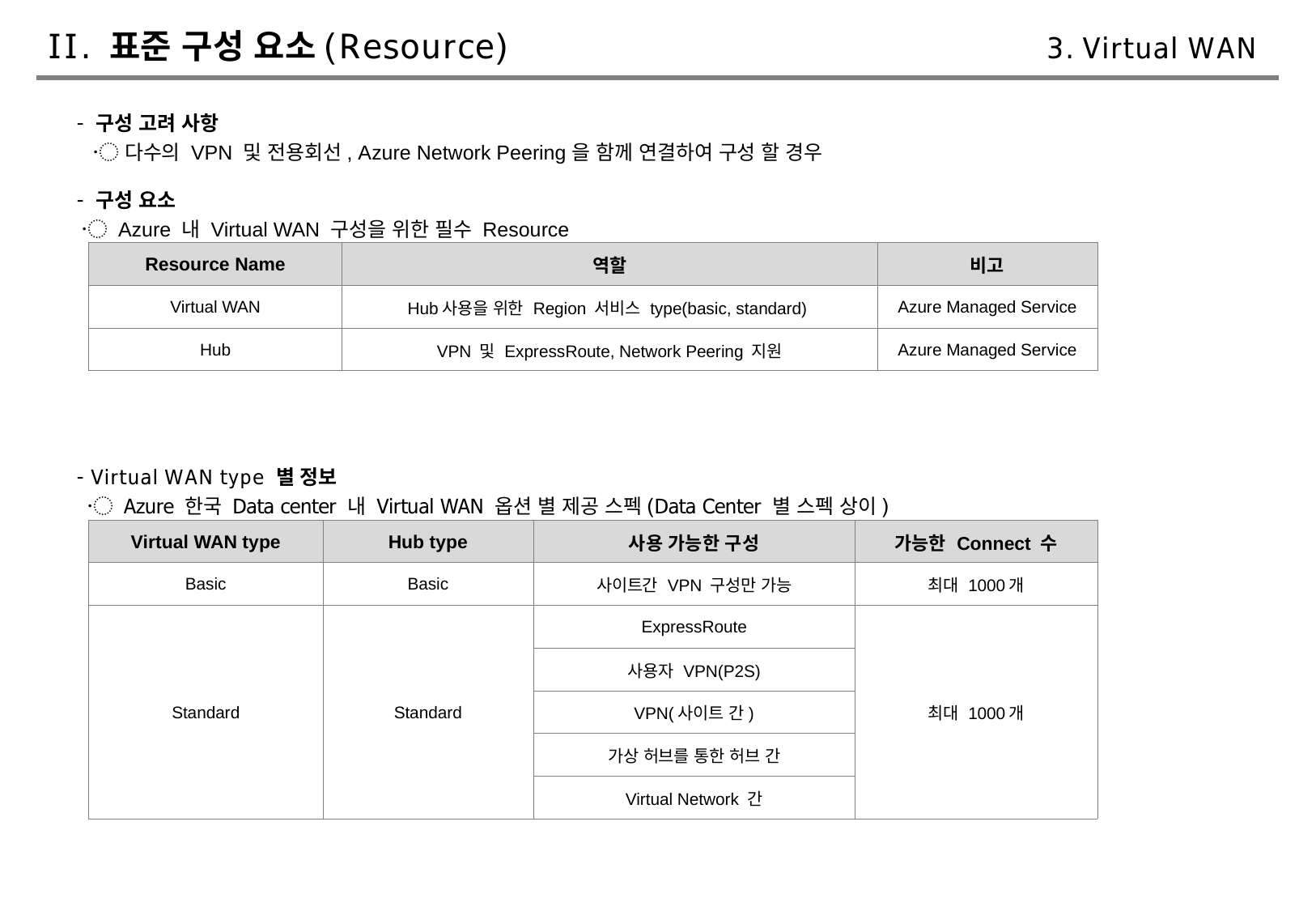

# II. 표준 구성 요소(Resource)
3. Virtual WAN
- 구성 고려 사항
   〮 다수의 VPN 및 전용회선, Azure Network Peering을 함께 연결하여 구성 할 경우
- 구성 요소
 〮 Azure 내 Virtual WAN 구성을 위한 필수 Resource
| Resource Name | 역할 | 비고 |
| --- | --- | --- |
| Virtual WAN | Hub사용을 위한 Region 서비스 type(basic, standard) | Azure Managed Service |
| Hub | VPN 및 ExpressRoute, Network Peering 지원 | Azure Managed Service |
- Virtual WAN type 별 정보
  〮 Azure 한국 Data center 내 Virtual WAN 옵션 별 제공 스펙(Data Center 별 스펙 상이)
| Virtual WAN type | Hub type | 사용 가능한 구성 | 가능한 Connect 수 |
| --- | --- | --- | --- |
| Basic | Basic | 사이트간 VPN 구성만 가능 | 최대 1000개 |
| Standard | Standard | ExpressRoute | 최대 1000개 |
|  |  | 사용자 VPN(P2S) |  |
|  |  | VPN(사이트 간) |  |
|  |  | 가상 허브를 통한 허브 간 |  |
|  |  | Virtual Network 간 |  |